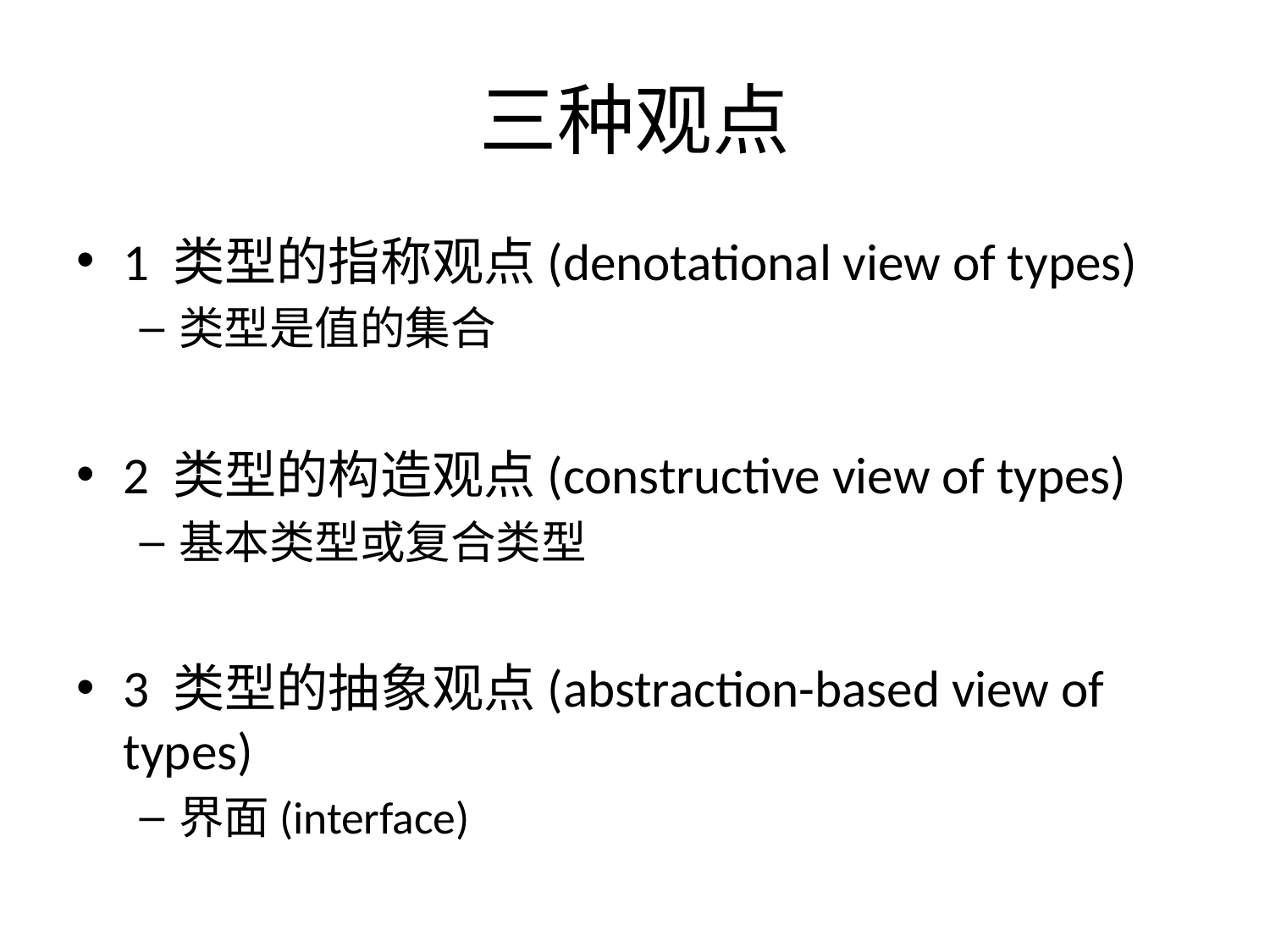

# 三种观点
1 类型的指称观点(denotational view of types)
类型是值的集合

2 类型的构造观点(constructive view of types)
基本类型或复合类型

3 类型的抽象观点(abstraction-based view of types)
界面(interface)